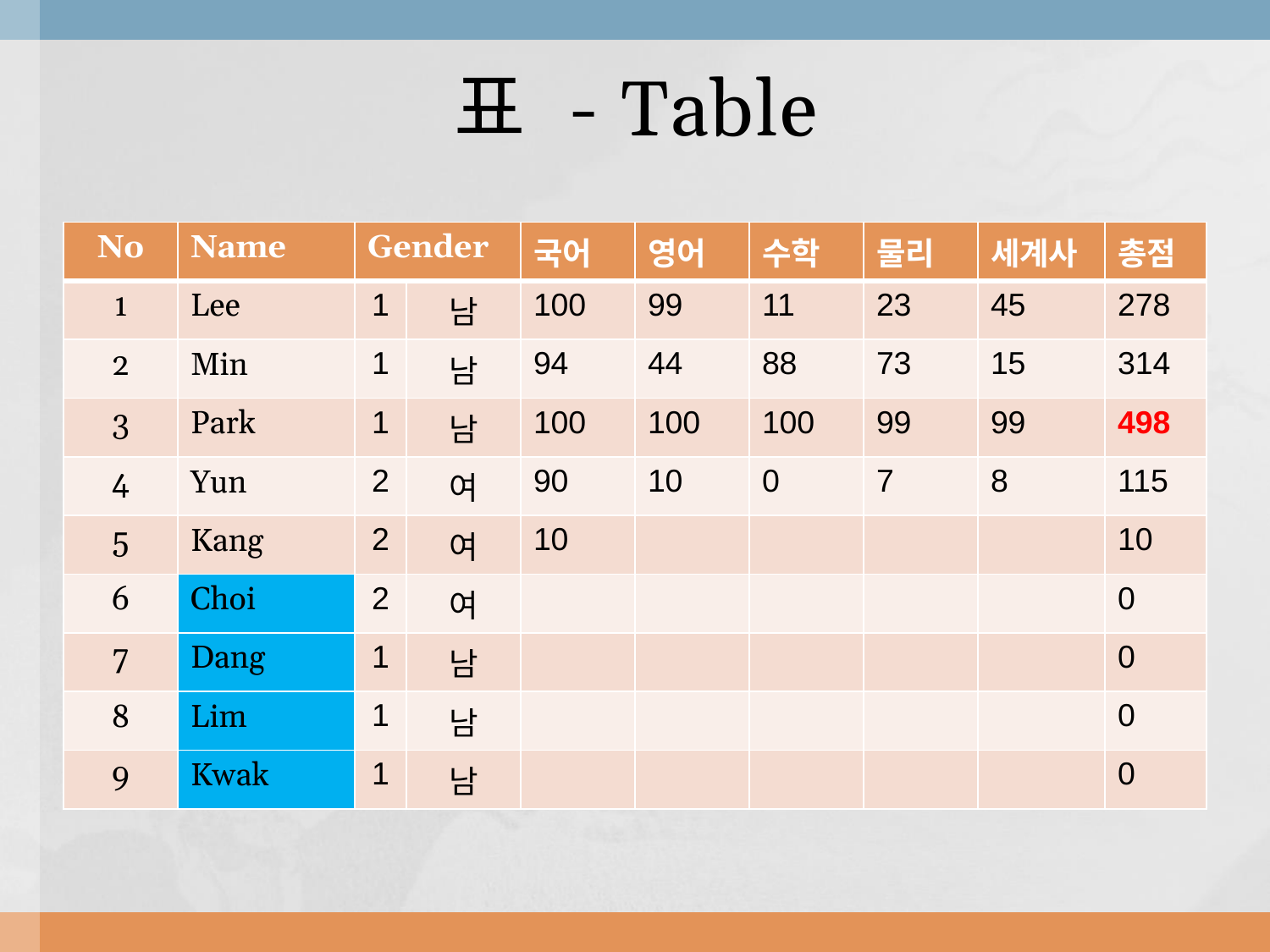

# 표 - Table
| No | Name | Gender |  | 국어 | 영어 | 수학 | 물리 | 세계사 | 총점 |
| --- | --- | --- | --- | --- | --- | --- | --- | --- | --- |
| 1 | Lee | 1 | 남 | 100 | 99 | 11 | 23 | 45 | 278 |
| 2 | Min | 1 | 남 | 94 | 44 | 88 | 73 | 15 | 314 |
| 3 | Park | 1 | 남 | 100 | 100 | 100 | 99 | 99 | 498 |
| 4 | Yun | 2 | 여 | 90 | 10 | 0 | 7 | 8 | 115 |
| 5 | Kang | 2 | 여 | 10 |  |  |  |  | 10 |
| 6 | Choi | 2 | 여 |  |  |  |  |  | 0 |
| 7 | Dang | 1 | 남 |  |  |  |  |  | 0 |
| 8 | Lim | 1 | 남 |  |  |  |  |  | 0 |
| 9 | Kwak | 1 | 남 |  |  |  |  |  | 0 |